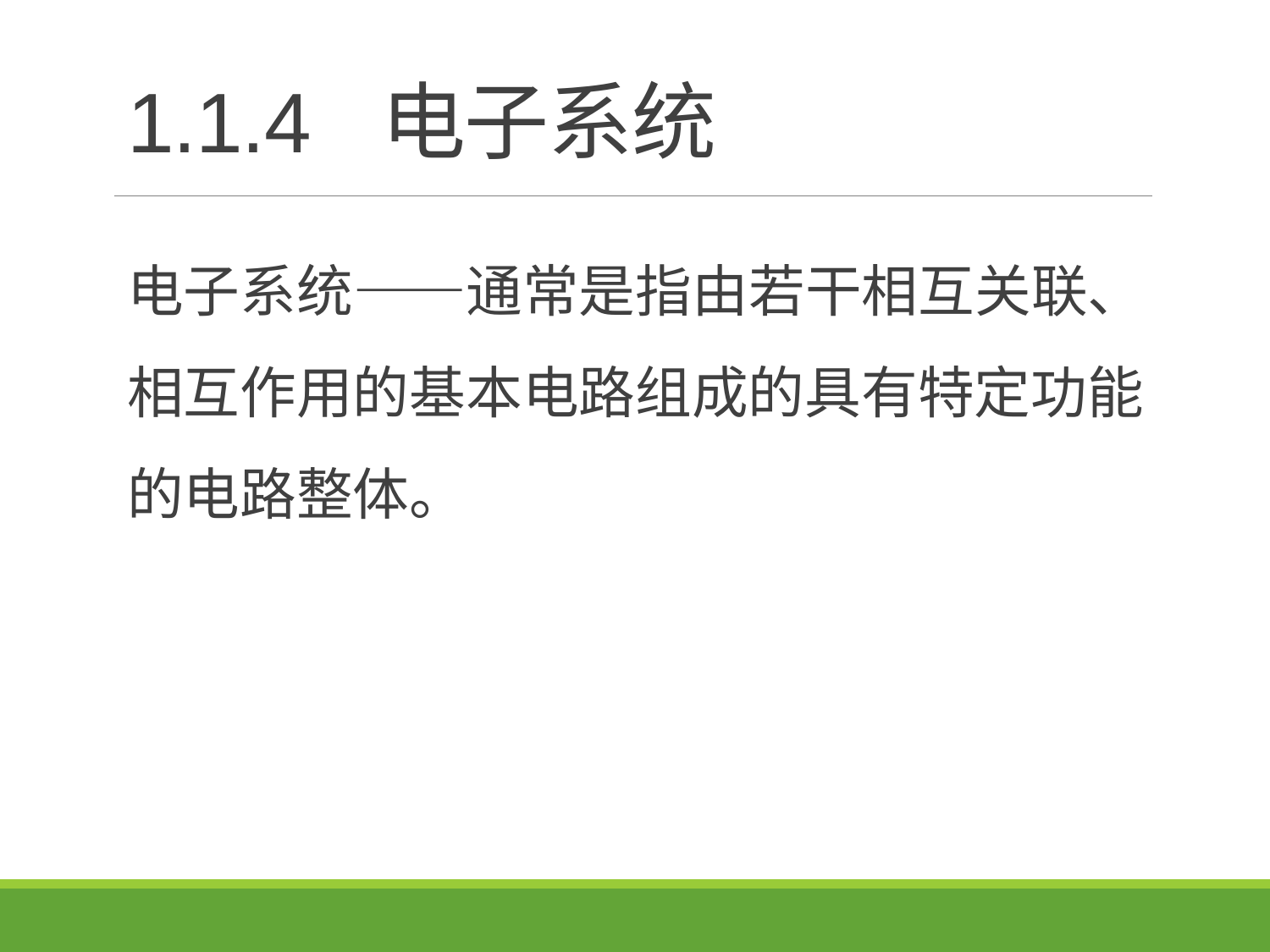

# 1.1.4	电子系统
电子系统——通常是指由若干相互关联、相互作用的基本电路组成的具有特定功能的电路整体。